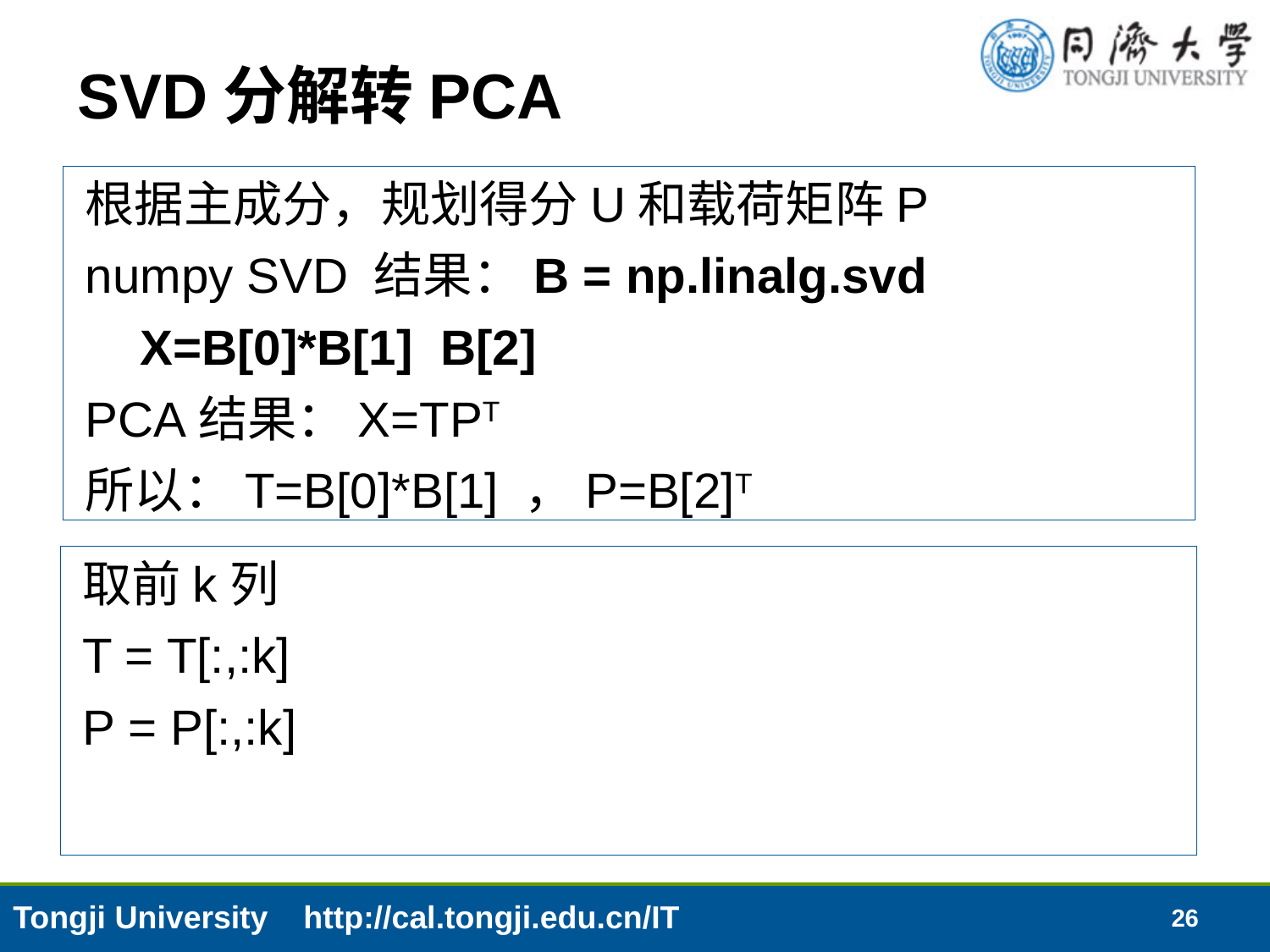

# SVD分解转PCA
根据主成分，规划得分U和载荷矩阵P
numpy SVD 结果：B = np.linalg.svd
    X=B[0]*B[1]  B[2]
PCA结果：X=TPT
所以：T=B[0]*B[1] ，P=B[2]T
取前k列
T = T[:,:k]
P = P[:,:k]